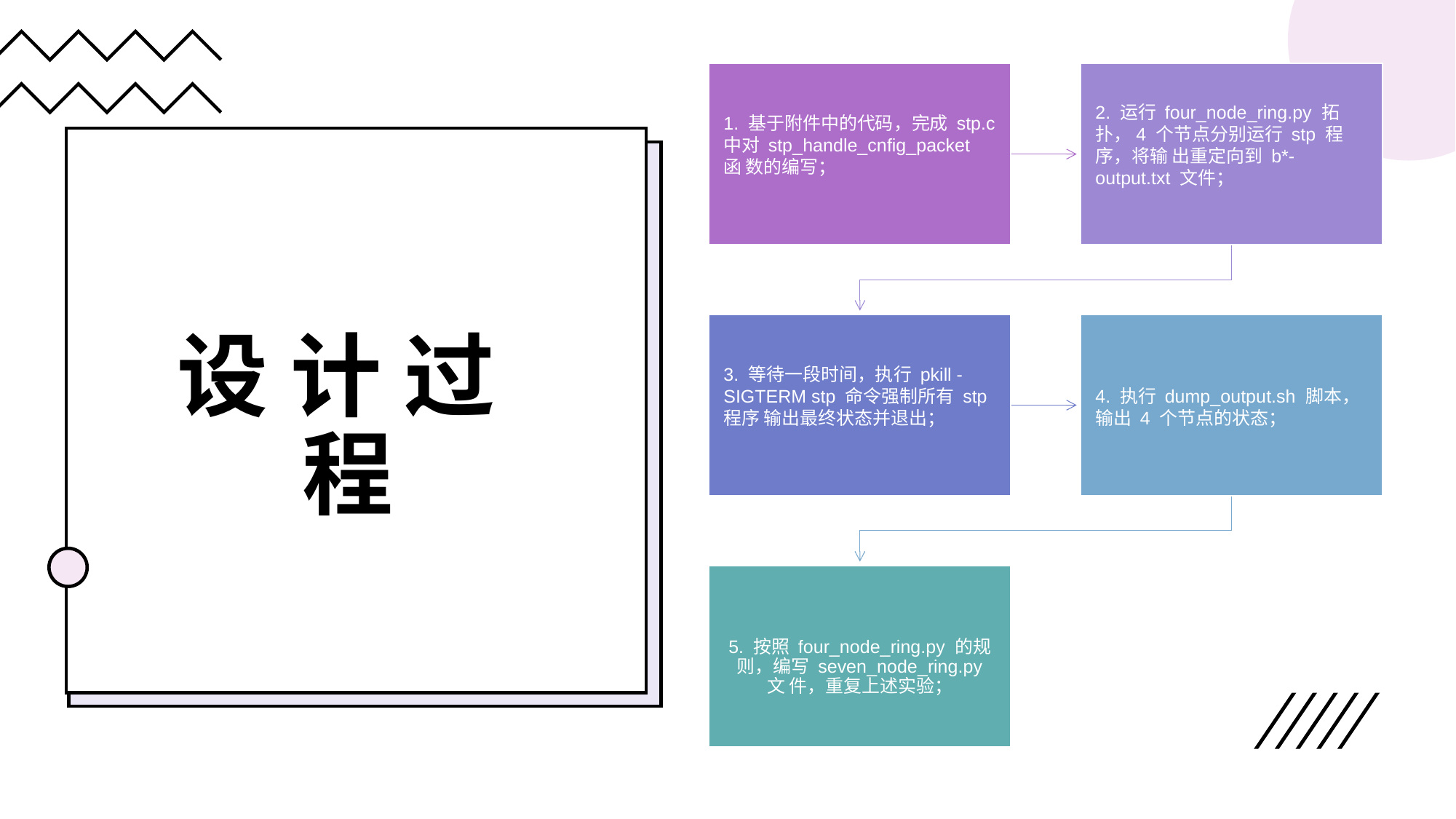

1. 基于附件中的代码，完成 stp.c 中对 stp_handle_cnfig_packet 函 数的编写；

2. 运行 four_node_ring.py 拓扑，4 个节点分别运行 stp 程序，将输 出重定向到 b*-output.txt 文件；

3. 等待一段时间，执行 pkill -SIGTERM stp 命令强制所有 stp 程序 输出最终状态并退出；

4. 执行 dump_output.sh 脚本，输出 4 个节点的状态；

5. 按照 four_node_ring.py 的规则，编写 seven_node_ring.py 文 件，重复上述实验；

# 设计过程